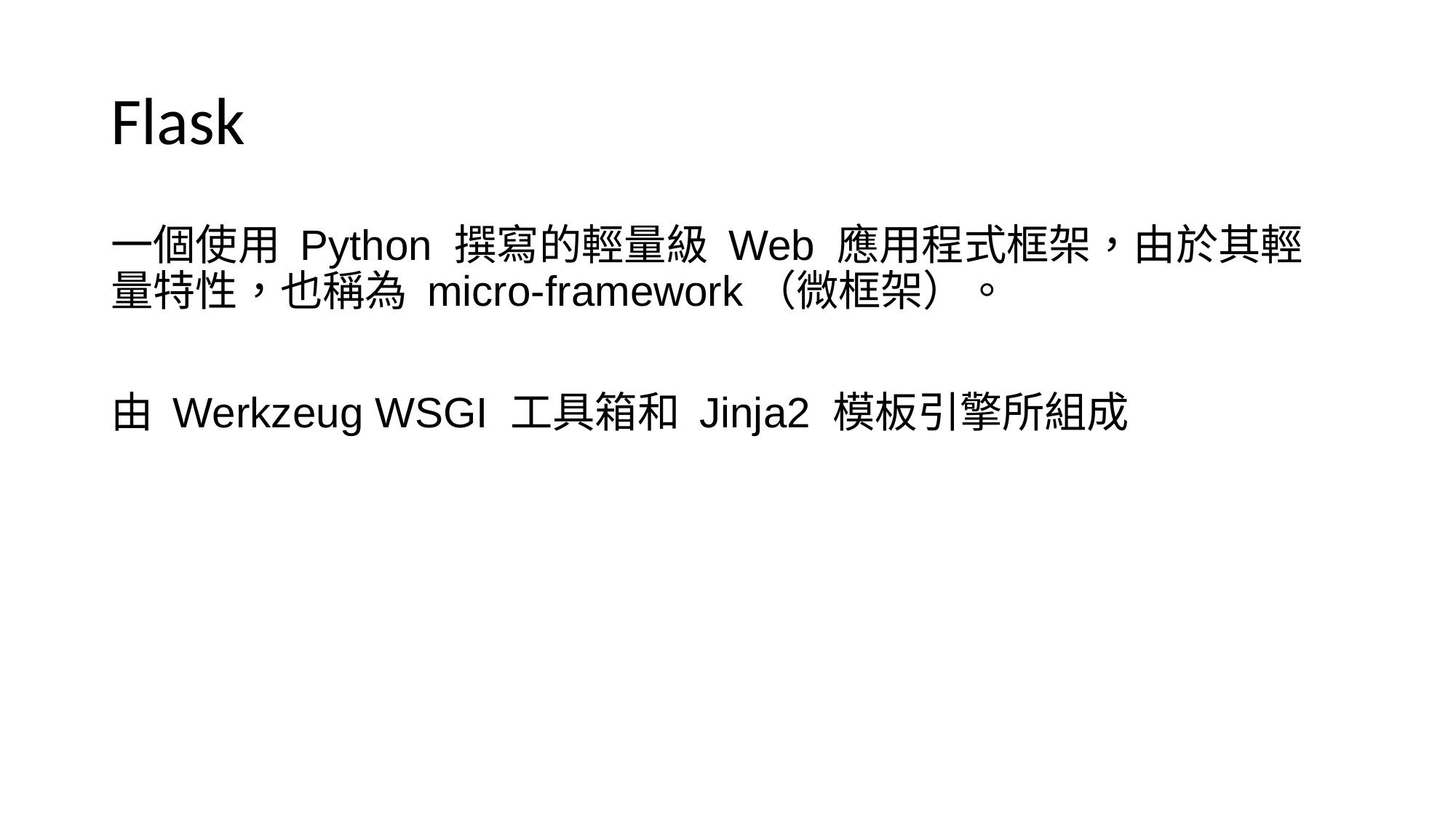

# Flask
一個使用 Python 撰寫的輕量級 Web 應用程式框架，由於其輕量特性，也稱為 micro-framework（微框架）。

由 Werkzeug WSGI 工具箱和 Jinja2 模板引擎所組成